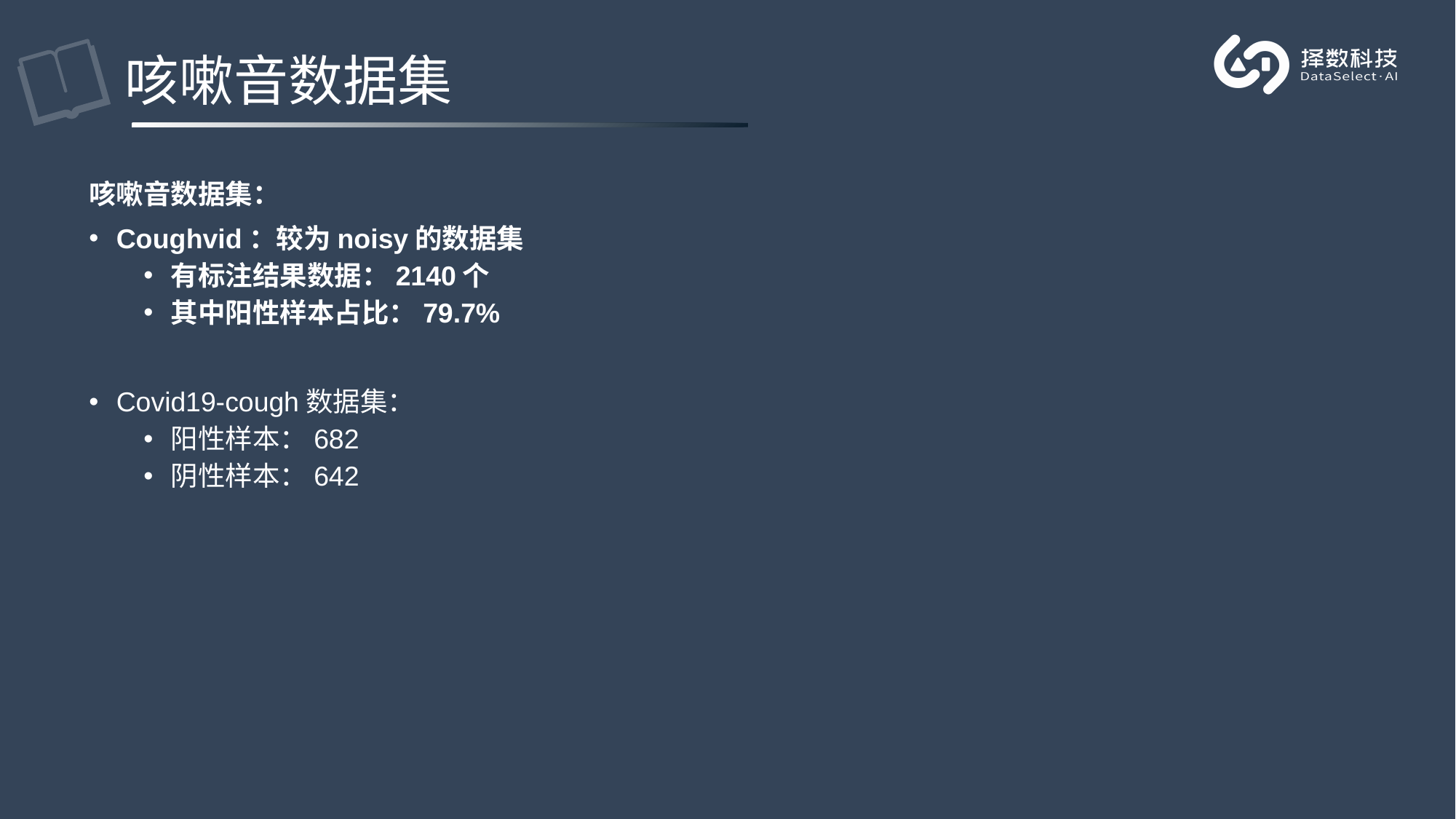

# 咳嗽音数据集
咳嗽音数据集：
Coughvid：较为noisy的数据集
有标注结果数据：2140个
其中阳性样本占比：79.7%

Covid19-cough数据集：
阳性样本：682
阴性样本：642